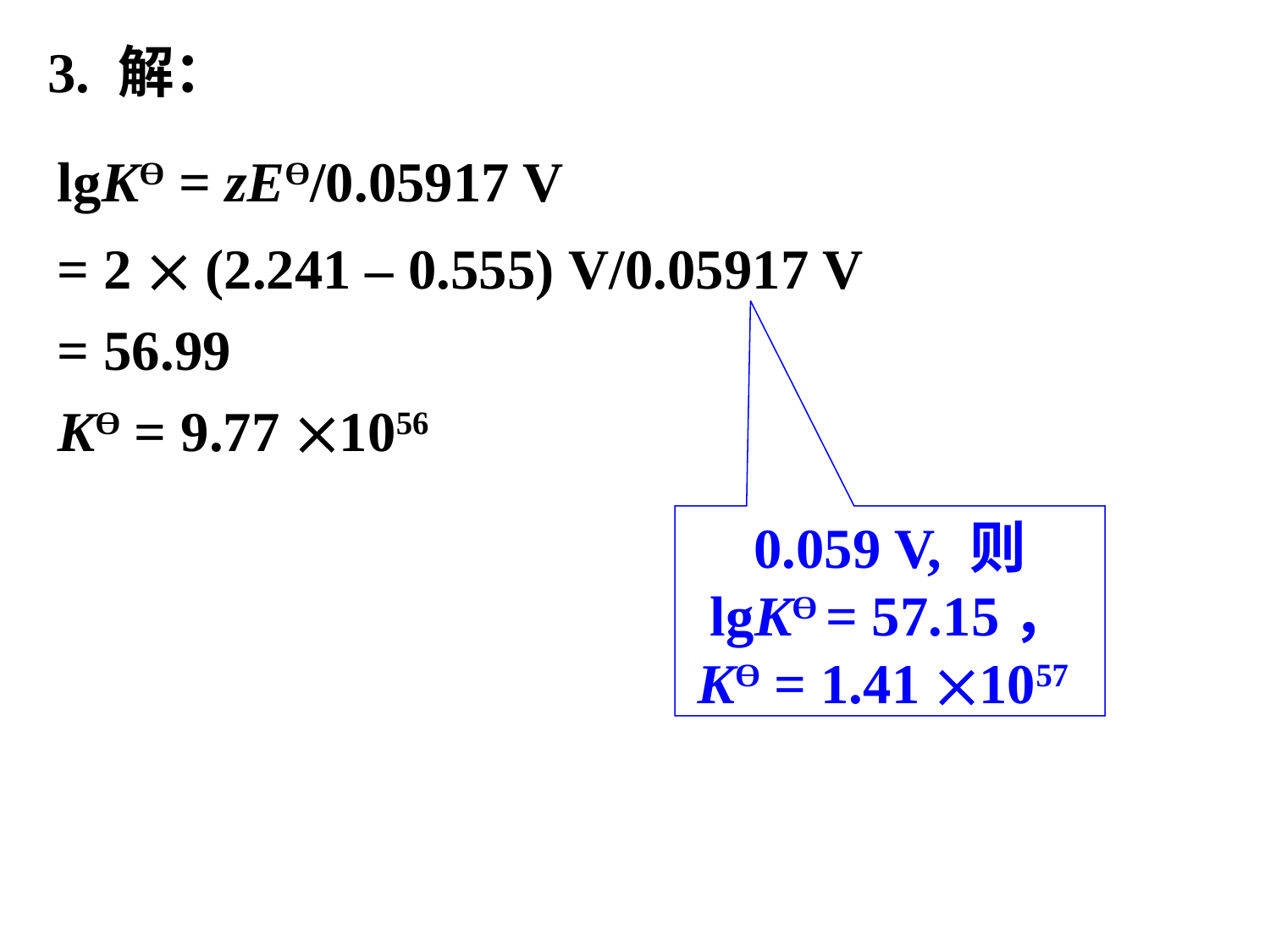

3. 解：
lgKƟ = zEƟ/0.05917 V
= 2 × (2.241 – 0.555) V/0.05917 V
= 56.99
KƟ = 9.77 ×1056
0.059 V, 则
lgKƟ = 57.15，
KƟ = 1.41 ×1057